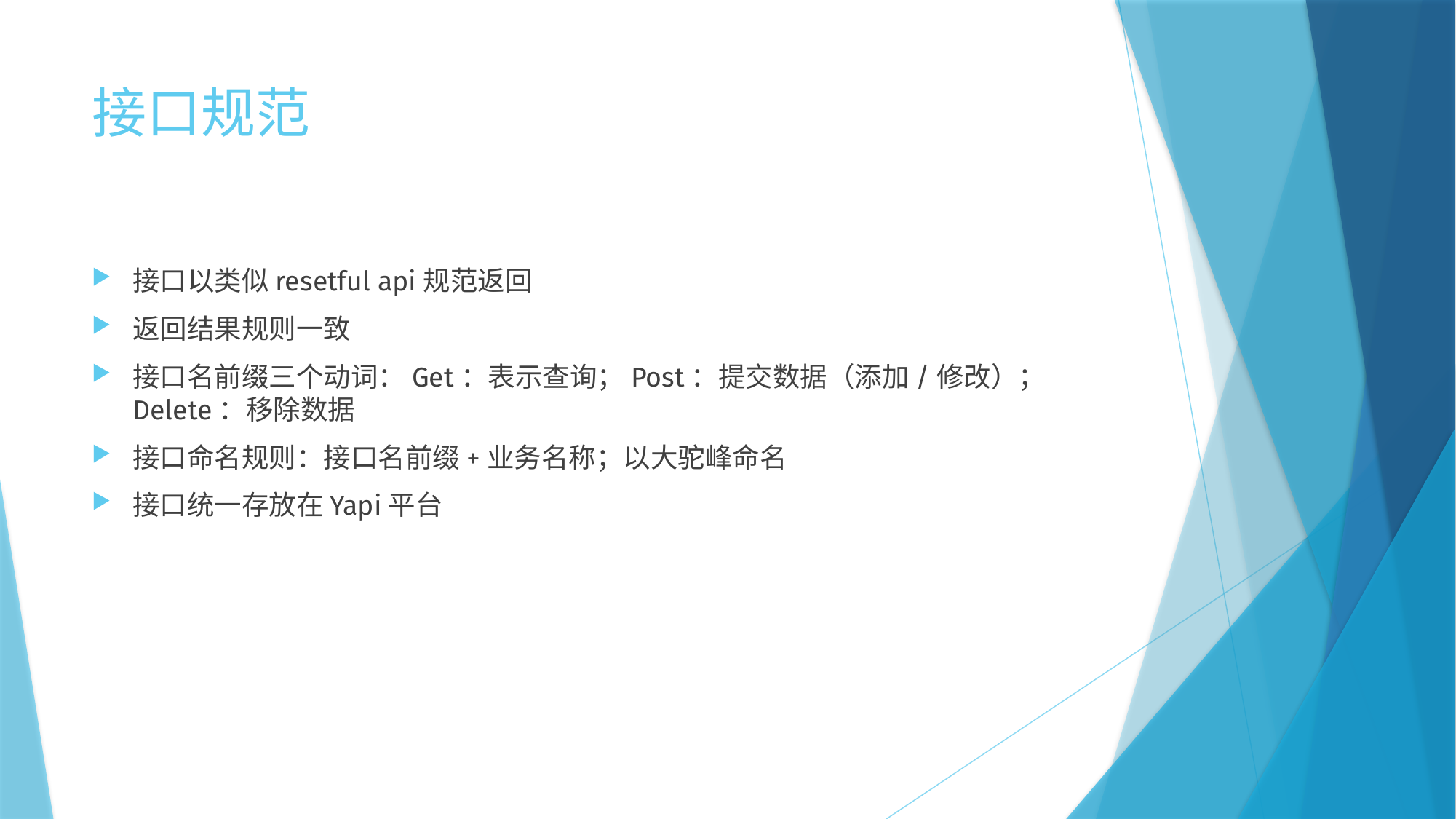

# 接口规范
接口以类似resetful api规范返回
返回结果规则一致
接口名前缀三个动词：Get：表示查询；Post：提交数据（添加/修改）；Delete：移除数据
接口命名规则：接口名前缀+业务名称；以大驼峰命名
接口统一存放在Yapi平台